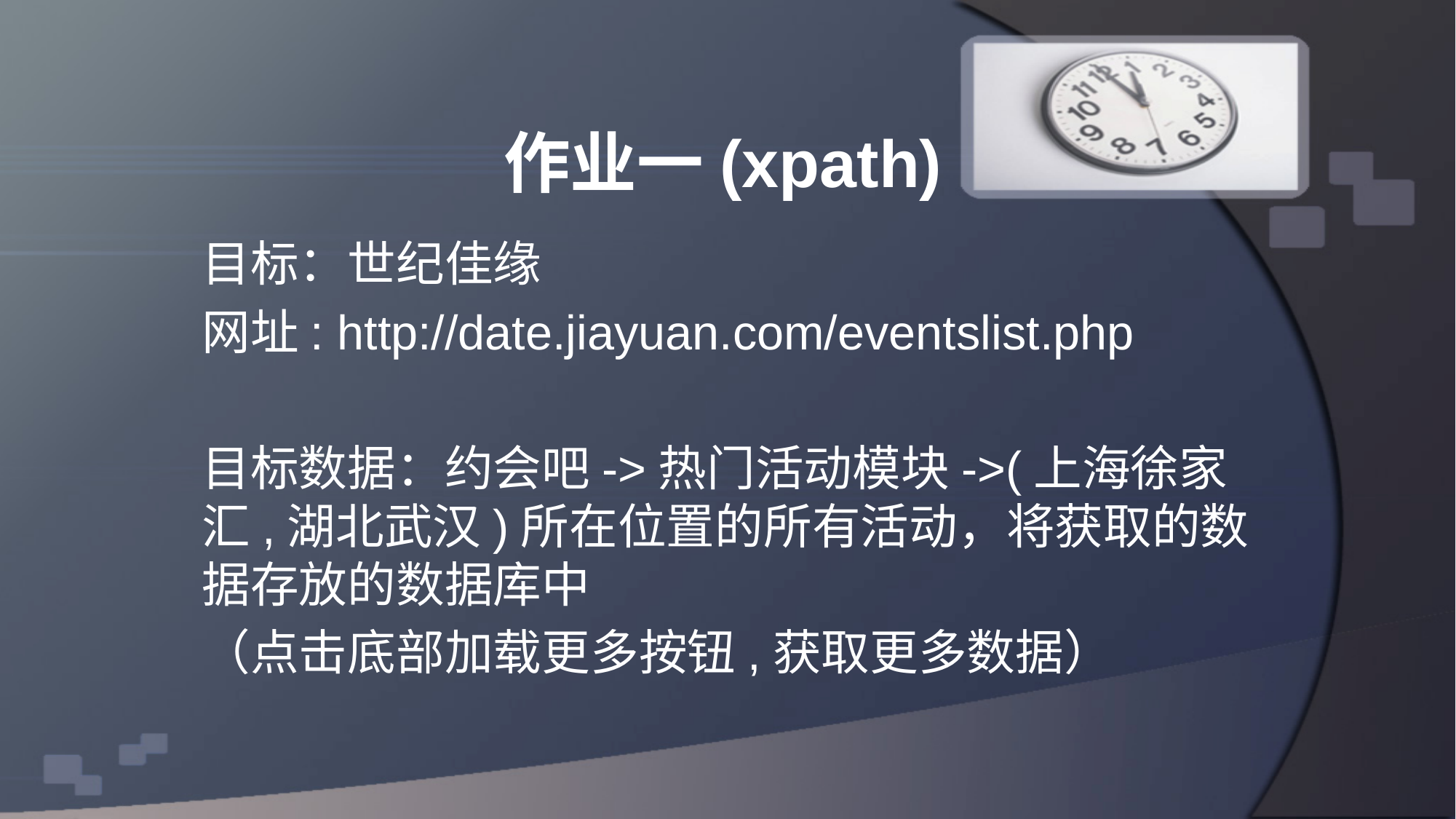

# 作业一(xpath)
目标：世纪佳缘
网址: http://date.jiayuan.com/eventslist.php

目标数据：约会吧->热门活动模块->(上海徐家汇,湖北武汉)所在位置的所有活动，将获取的数据存放的数据库中
（点击底部加载更多按钮,获取更多数据）